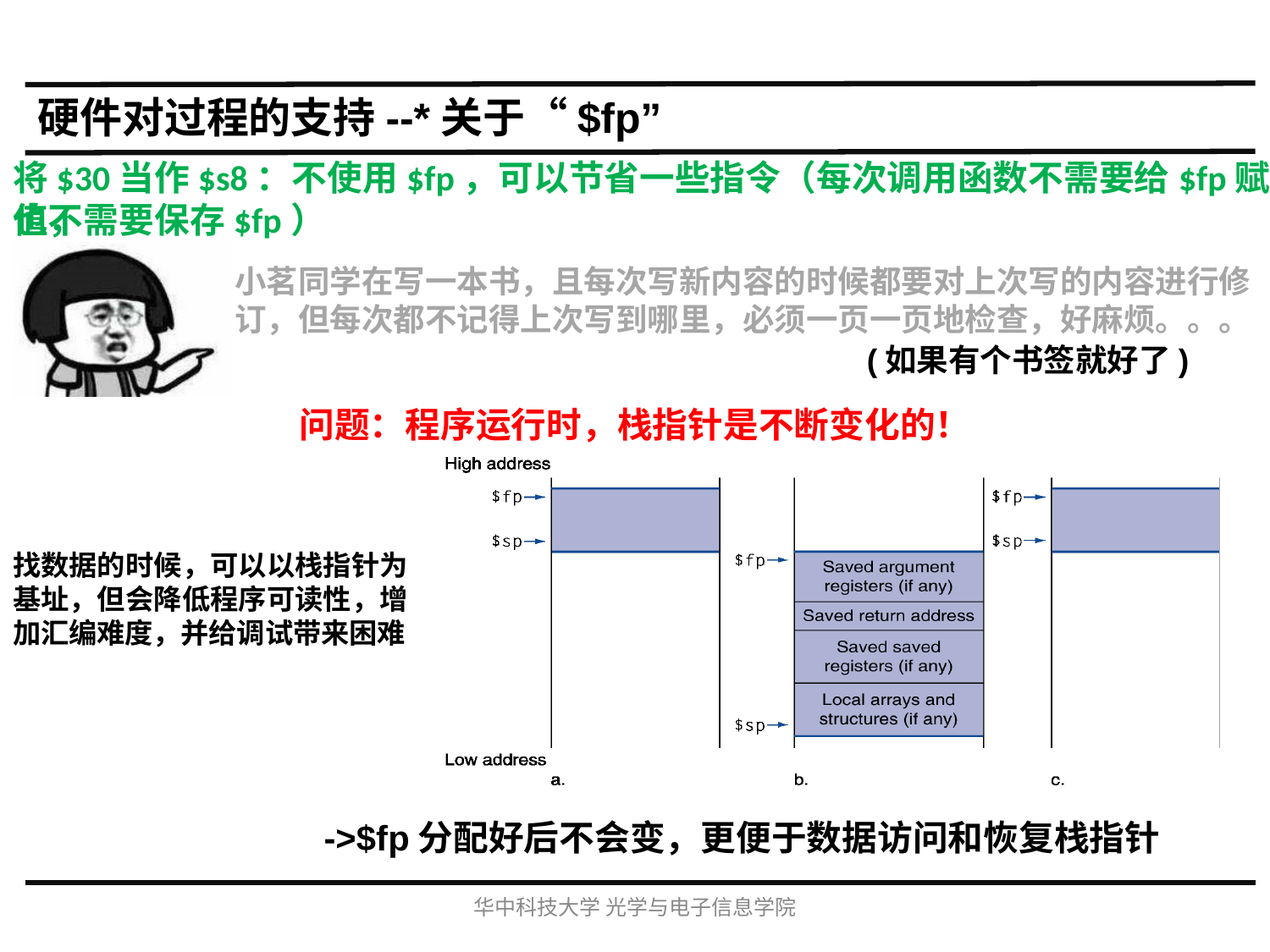

# 硬件对过程的支持--*关于“$fp”
将$30当作$s8：不使用$fp，可以节省一些指令（每次调用函数不需要给$fp赋值，
也不需要保存$fp）
小茗同学在写一本书，且每次写新内容的时候都要对上次写的内容进行修 订，但每次都不记得上次写到哪里，必须一页一页地检查，好麻烦。。。
(如果有个书签就好了)
问题：程序运行时，栈指针是不断变化的！

找数据的时候，可以以栈指针为 基址，但会降低程序可读性，增 加汇编难度，并给调试带来困难
->$fp分配好后不会变，更便于数据访问和恢复栈指针
华中科技大学光学与电子信息学院